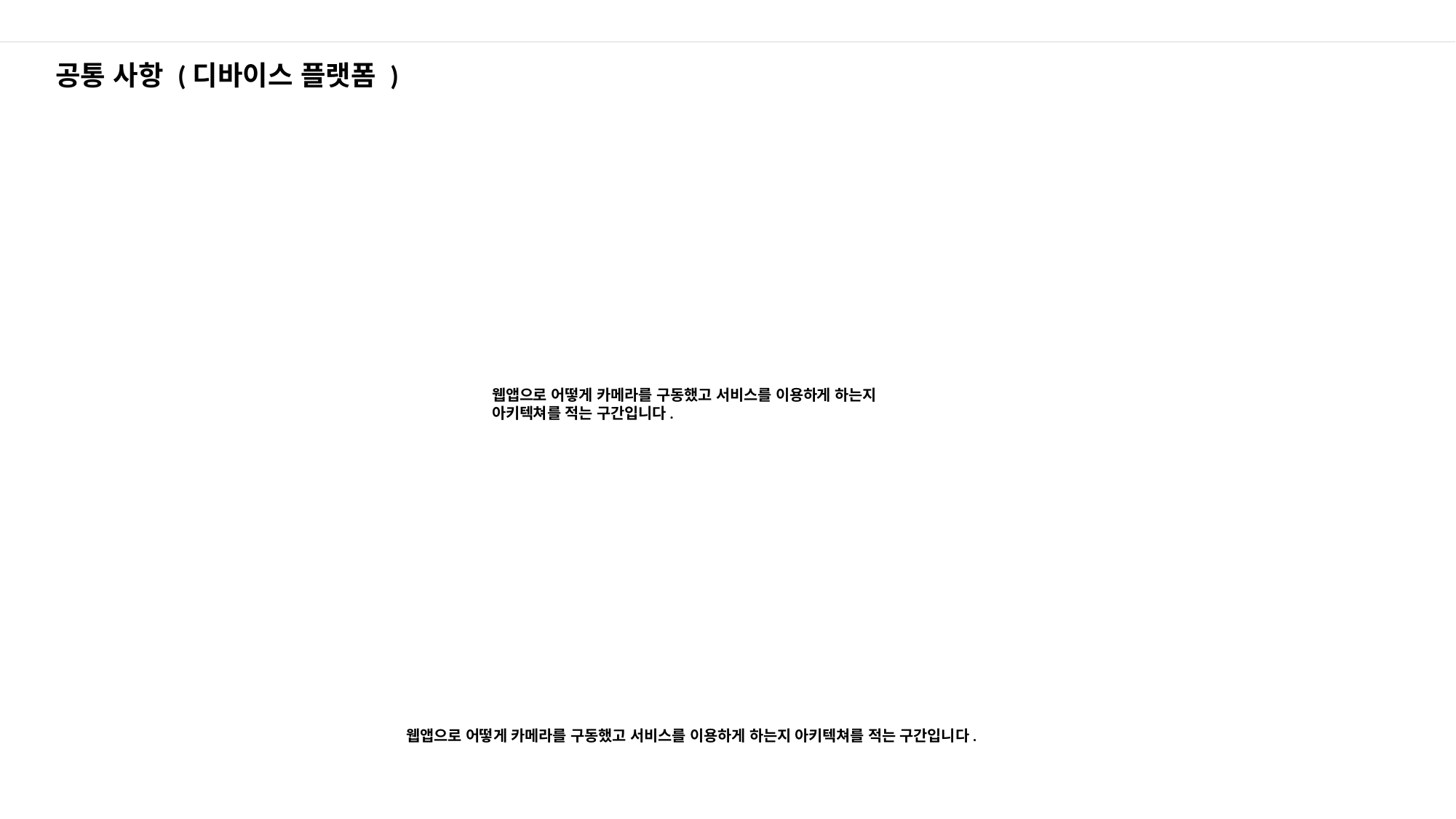

공통 사항 (디바이스 플랫폼 )
웹앱으로 어떻게 카메라를 구동했고 서비스를 이용하게 하는지
아키텍쳐를 적는 구간입니다.
웹앱으로 어떻게 카메라를 구동했고 서비스를 이용하게 하는지 아키텍쳐를 적는 구간입니다.